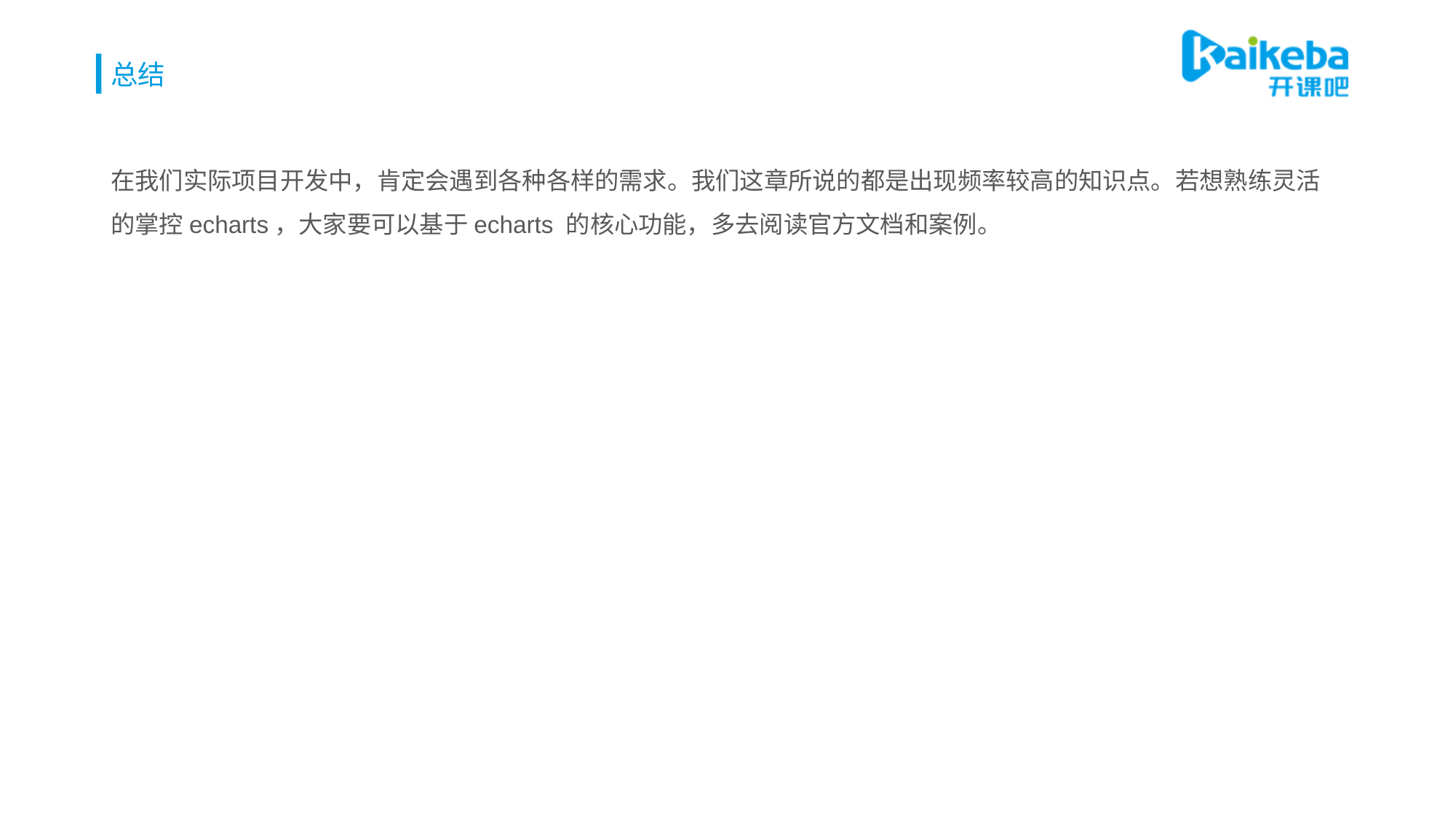

# 总结
在我们实际项目开发中，肯定会遇到各种各样的需求。我们这章所说的都是出现频率较高的知识点。若想熟练灵活的掌控echarts，大家要可以基于echarts 的核心功能，多去阅读官方文档和案例。